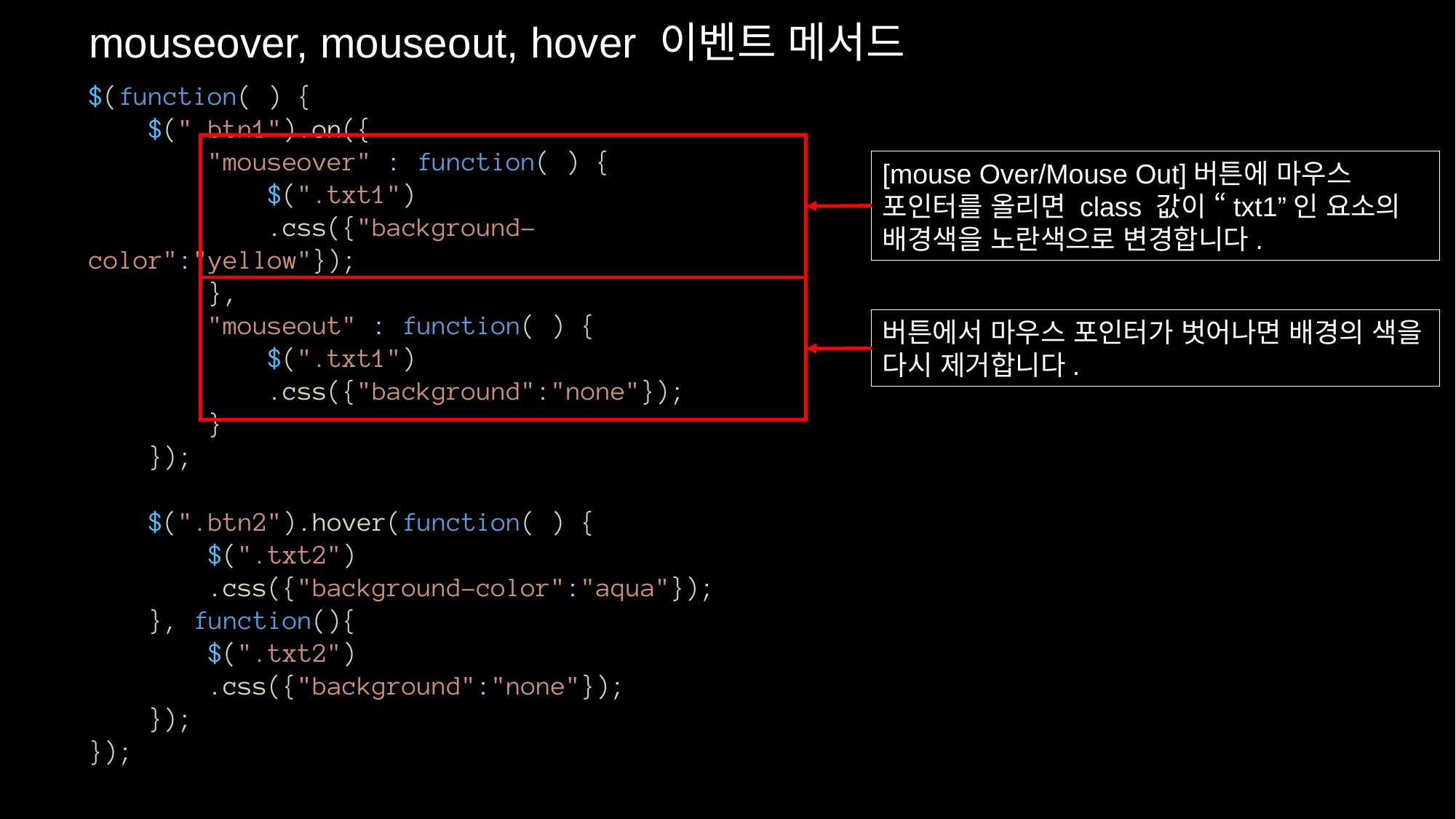

mouseover, mouseout, hover 이벤트 메서드
$(function( ) {
    $(".btn1").on({
        "mouseover" : function( ) {
            $(".txt1")
            .css({"background-color":"yellow"});
        },
        "mouseout" : function( ) {
            $(".txt1")
            .css({"background":"none"});
        }
    });
    $(".btn2").hover(function( ) {
        $(".txt2")
        .css({"background-color":"aqua"});
    }, function(){
        $(".txt2")
        .css({"background":"none"});
    });
});

[mouse Over/Mouse Out]버튼에 마우스 포인터를 올리면 class 값이 “txt1”인 요소의 배경색을 노란색으로 변경합니다.

버튼에서 마우스 포인터가 벗어나면 배경의 색을 다시 제거합니다.